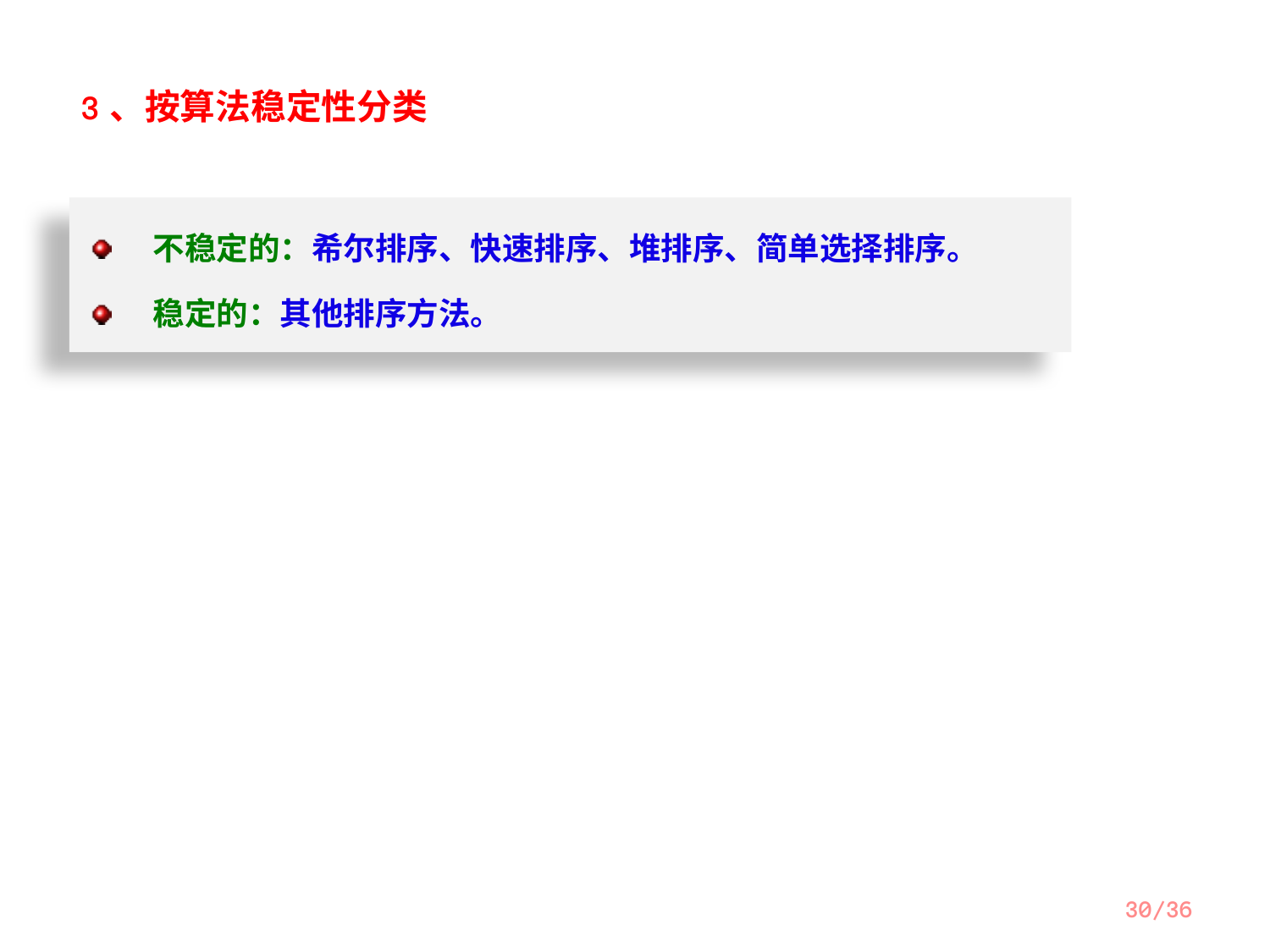

3、按算法稳定性分类
不稳定的：希尔排序、快速排序、堆排序、简单选择排序。
稳定的：其他排序方法。
30/36